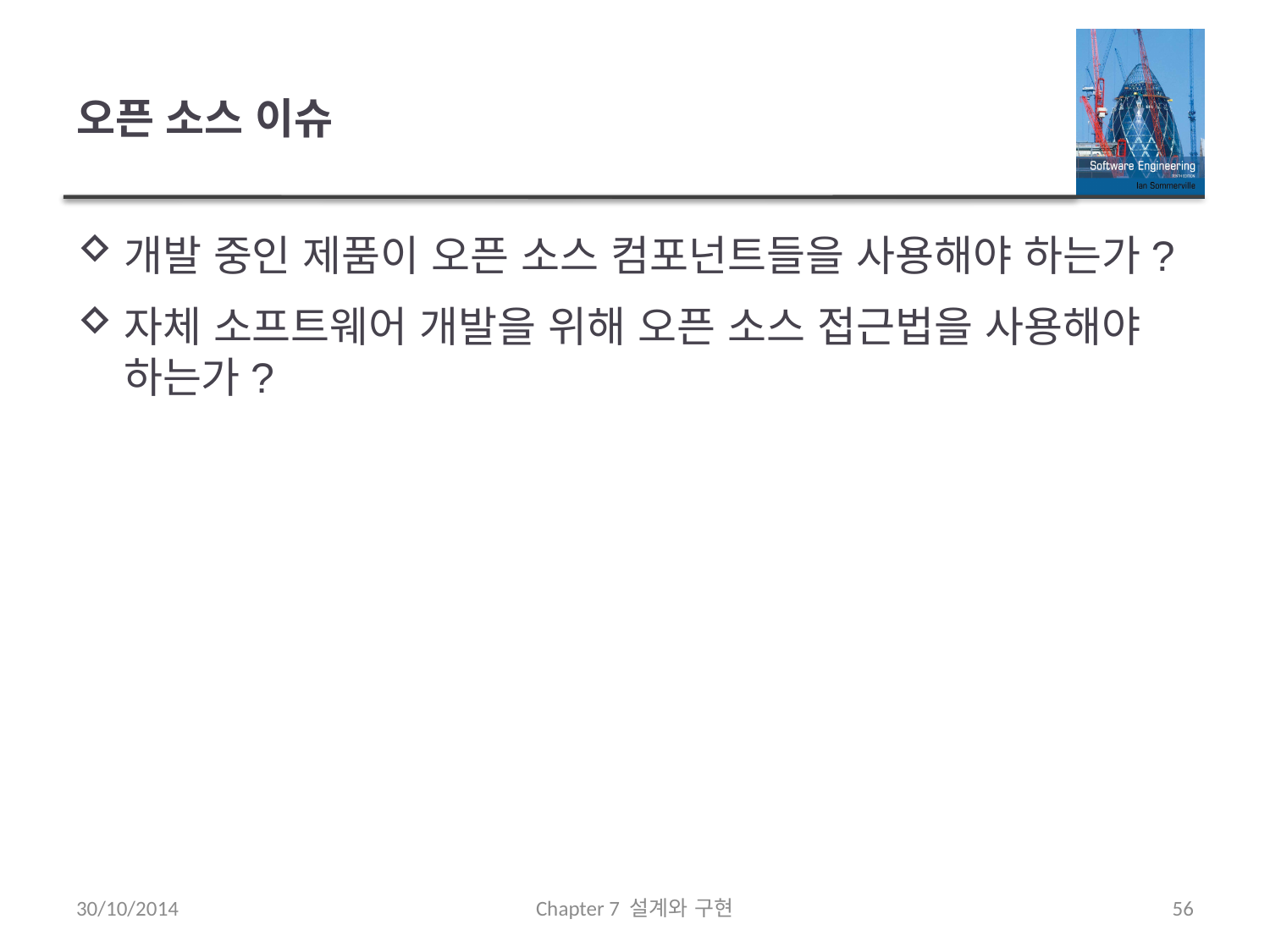

# 오픈 소스 이슈
개발 중인 제품이 오픈 소스 컴포넌트들을 사용해야 하는가?
자체 소프트웨어 개발을 위해 오픈 소스 접근법을 사용해야 하는가?

30/10/2014
Chapter 7 설계와 구현
56